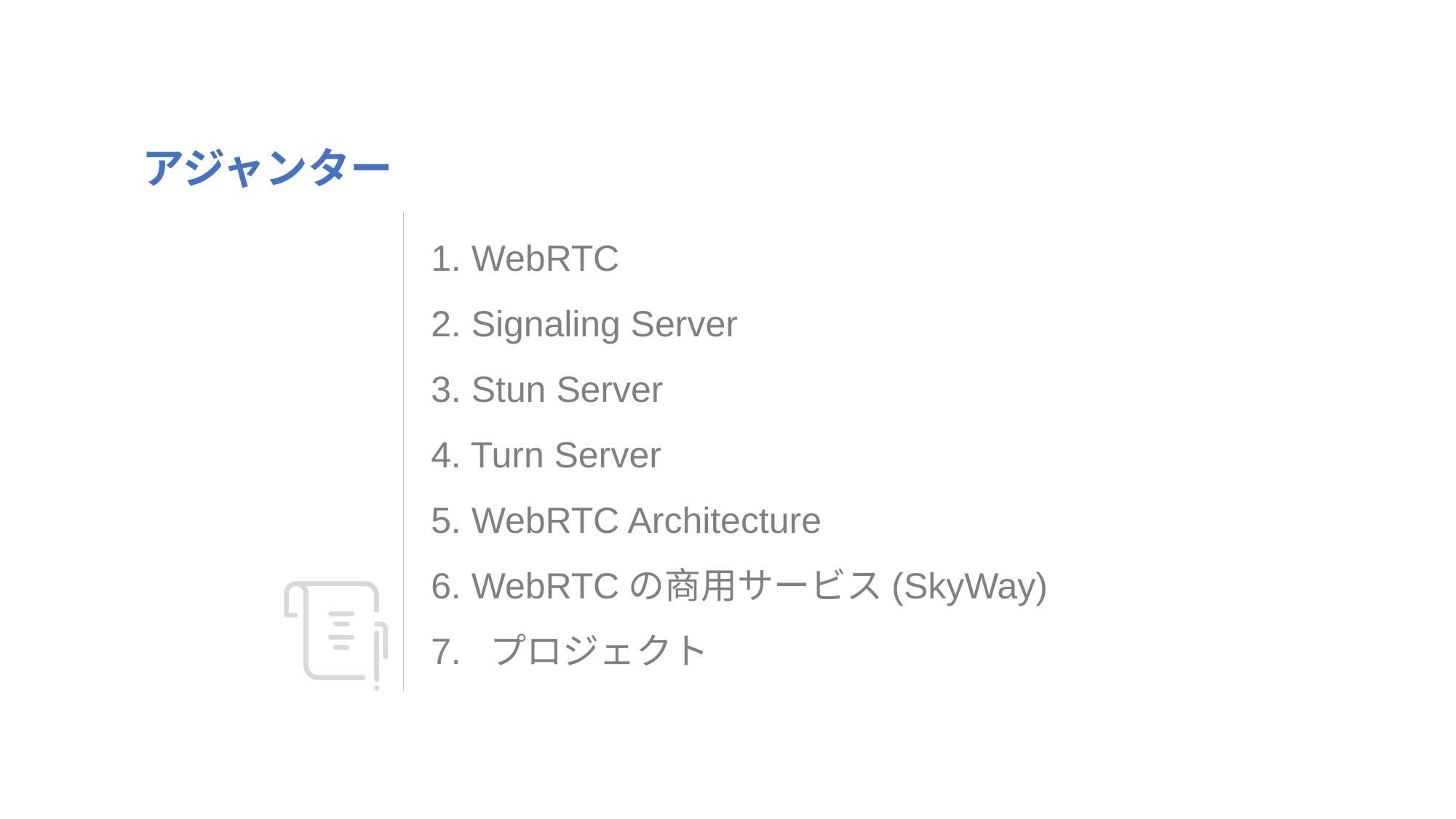

アジャンター
1. WebRTC
2. Signaling Server
3. Stun Server
4. Turn Server
5. WebRTC Architecture
6. WebRTCの商用サービス(SkyWay)
7.  プロジェクト

2